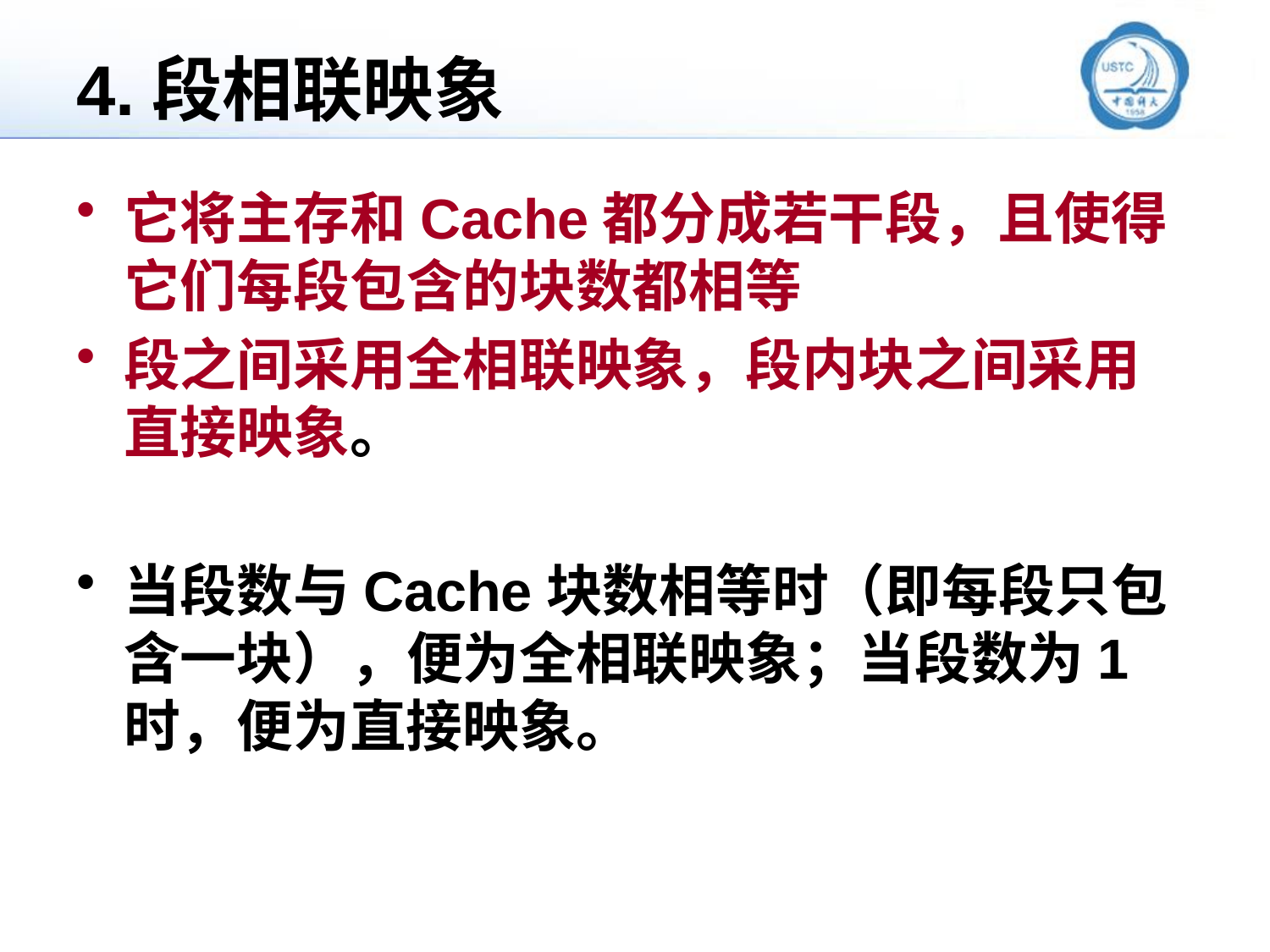

# 4.段相联映象
它将主存和Cache都分成若干段，且使得它们每段包含的块数都相等
段之间采用全相联映象，段内块之间采用直接映象。

当段数与Cache块数相等时（即每段只包含一块），便为全相联映象；当段数为1时，便为直接映象。